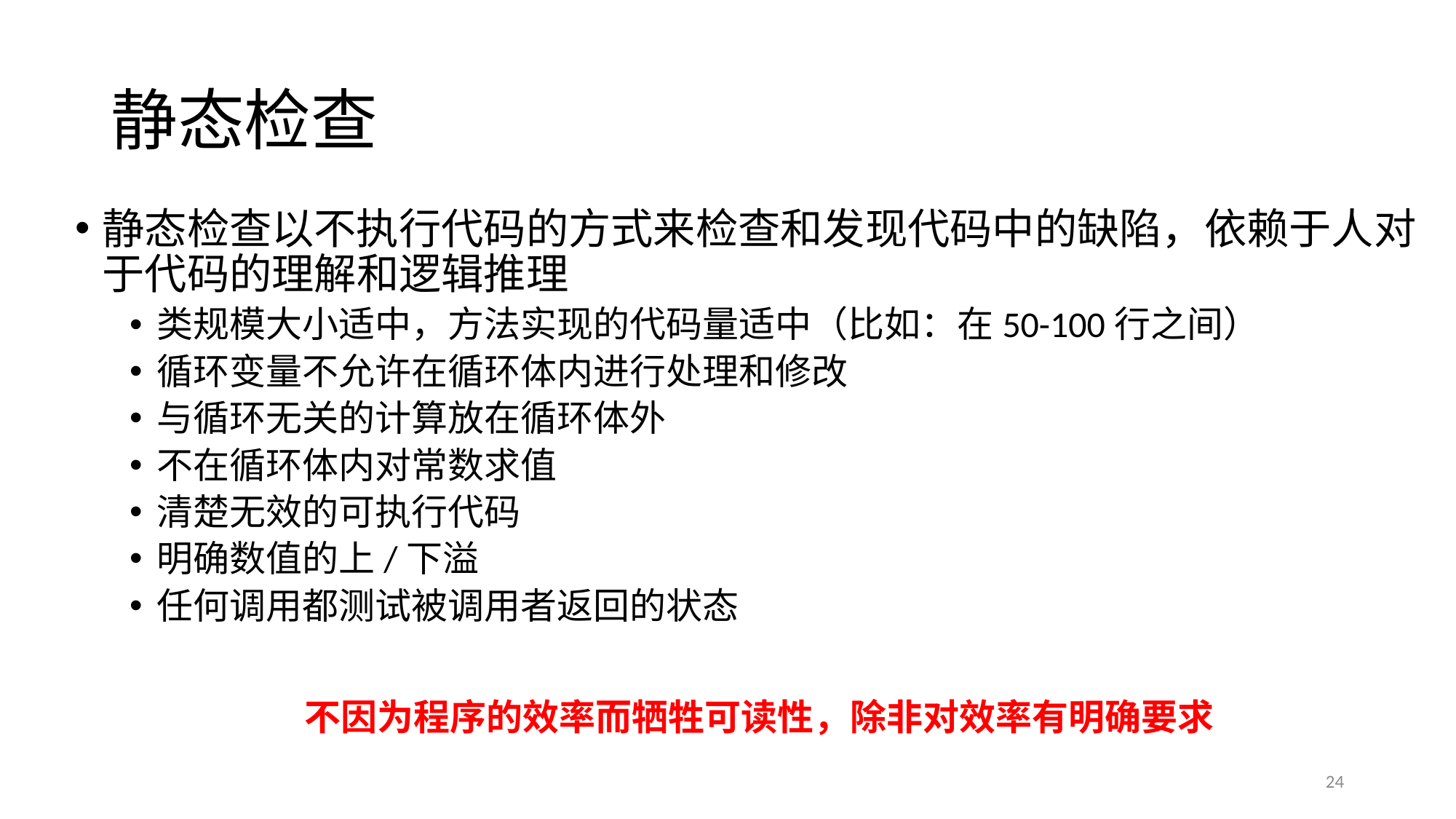

# 静态检查
静态检查以不执行代码的方式来检查和发现代码中的缺陷，依赖于人对于代码的理解和逻辑推理
类规模大小适中，方法实现的代码量适中（比如：在50-100行之间）
循环变量不允许在循环体内进行处理和修改
与循环无关的计算放在循环体外
不在循环体内对常数求值
清楚无效的可执行代码
明确数值的上/下溢
任何调用都测试被调用者返回的状态
不因为程序的效率而牺牲可读性，除非对效率有明确要求
24